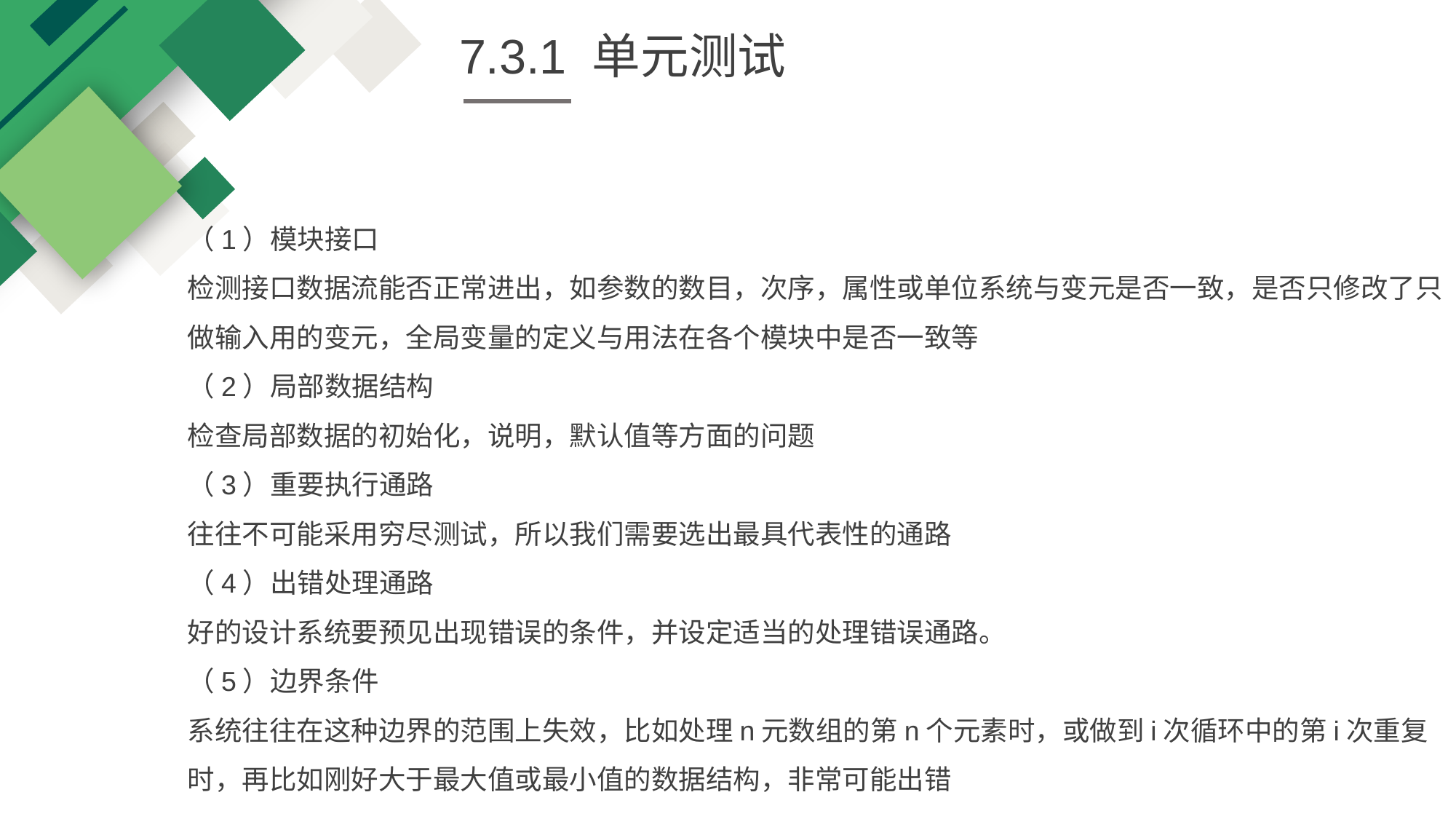

7.3.1 单元测试
（1）模块接口
检测接口数据流能否正常进出，如参数的数目，次序，属性或单位系统与变元是否一致，是否只修改了只做输入用的变元，全局变量的定义与用法在各个模块中是否一致等
（2）局部数据结构
检查局部数据的初始化，说明，默认值等方面的问题
（3）重要执行通路
往往不可能采用穷尽测试，所以我们需要选出最具代表性的通路
（4）出错处理通路
好的设计系统要预见出现错误的条件，并设定适当的处理错误通路。
（5）边界条件
系统往往在这种边界的范围上失效，比如处理n元数组的第n个元素时，或做到i次循环中的第i次重复时，再比如刚好大于最大值或最小值的数据结构，非常可能出错